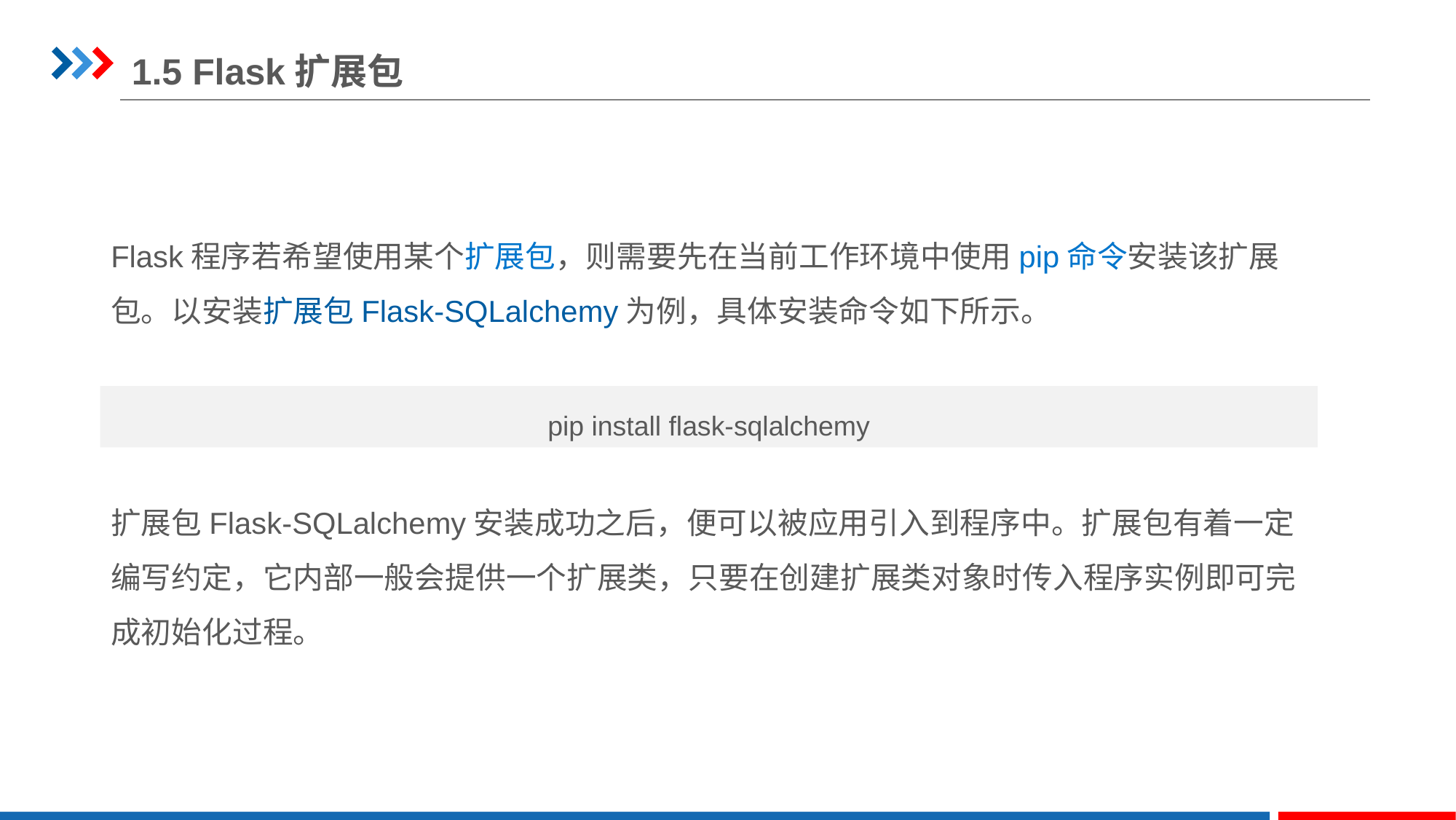

1.5 Flask扩展包
Flask程序若希望使用某个扩展包，则需要先在当前工作环境中使用pip命令安装该扩展包。以安装扩展包Flask-SQLalchemy为例，具体安装命令如下所示。
pip install flask-sqlalchemy
扩展包Flask-SQLalchemy安装成功之后，便可以被应用引入到程序中。扩展包有着一定编写约定，它内部一般会提供一个扩展类，只要在创建扩展类对象时传入程序实例即可完成初始化过程。